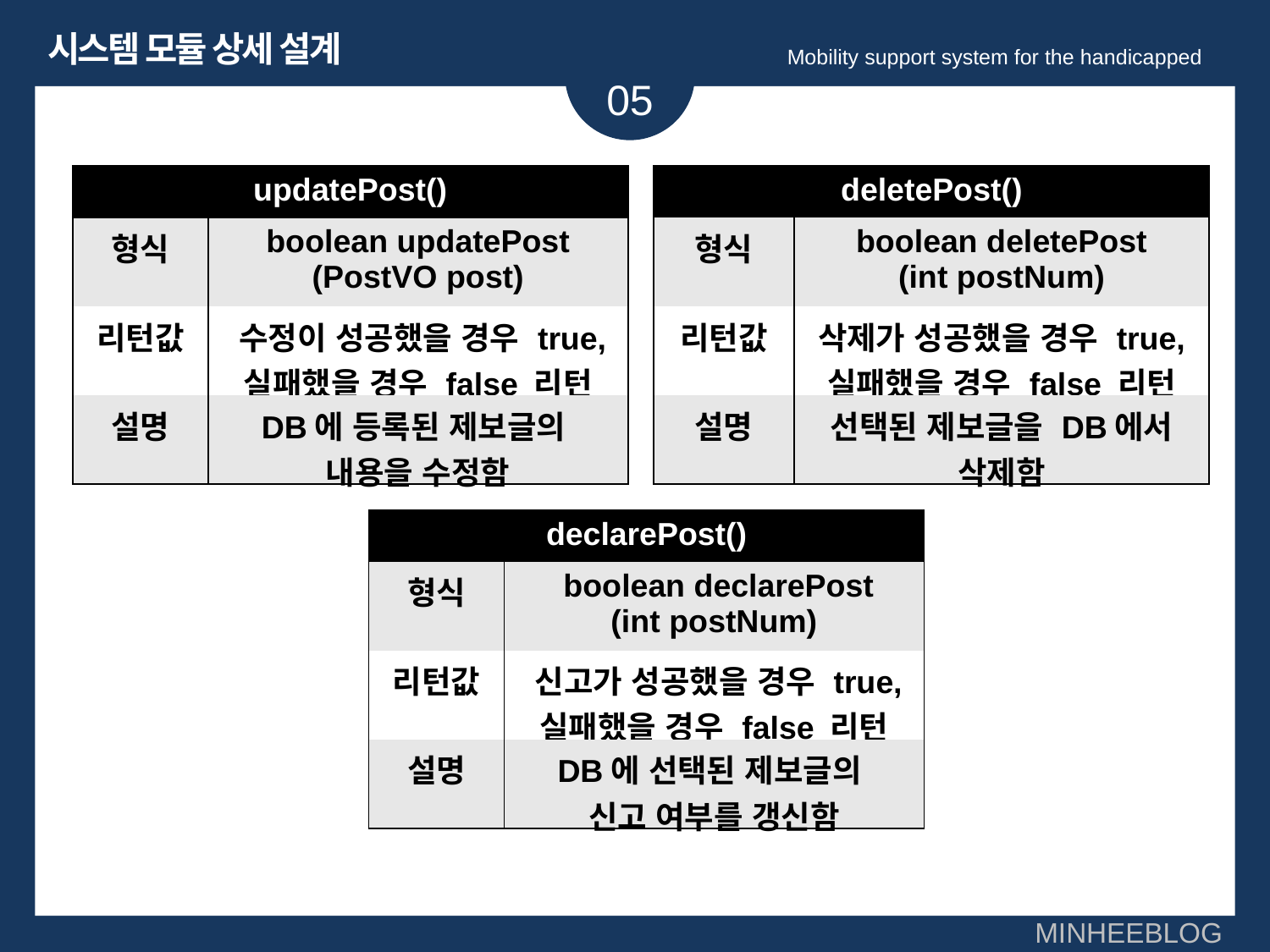

시스템 모듈 상세 설계
Mobility support system for the handicapped
05
선택된 제보글을 DB에서 삭제함
| updatePost() |  |
| --- | --- |
| 형식 | boolean updatePost (PostVO post) |
| 리턴값 | 수정이 성공했을 경우 true, 실패했을 경우 false 리턴 |
| 설명 | DB에 등록된 제보글의 내용을 수정함 |
| deletePost() |  |
| --- | --- |
| 형식 | boolean deletePost (int postNum) |
| 리턴값 | 삭제가 성공했을 경우 true, 실패했을 경우 false 리턴 |
| 설명 | 선택된 제보글을 DB에서 삭제함 |
| declarePost() |  |
| --- | --- |
| 형식 | boolean declarePost (int postNum) |
| 리턴값 | 신고가 성공했을 경우 true, 실패했을 경우 false 리턴 |
| 설명 | DB에 선택된 제보글의 신고 여부를 갱신함 |
MINHEEBLOG